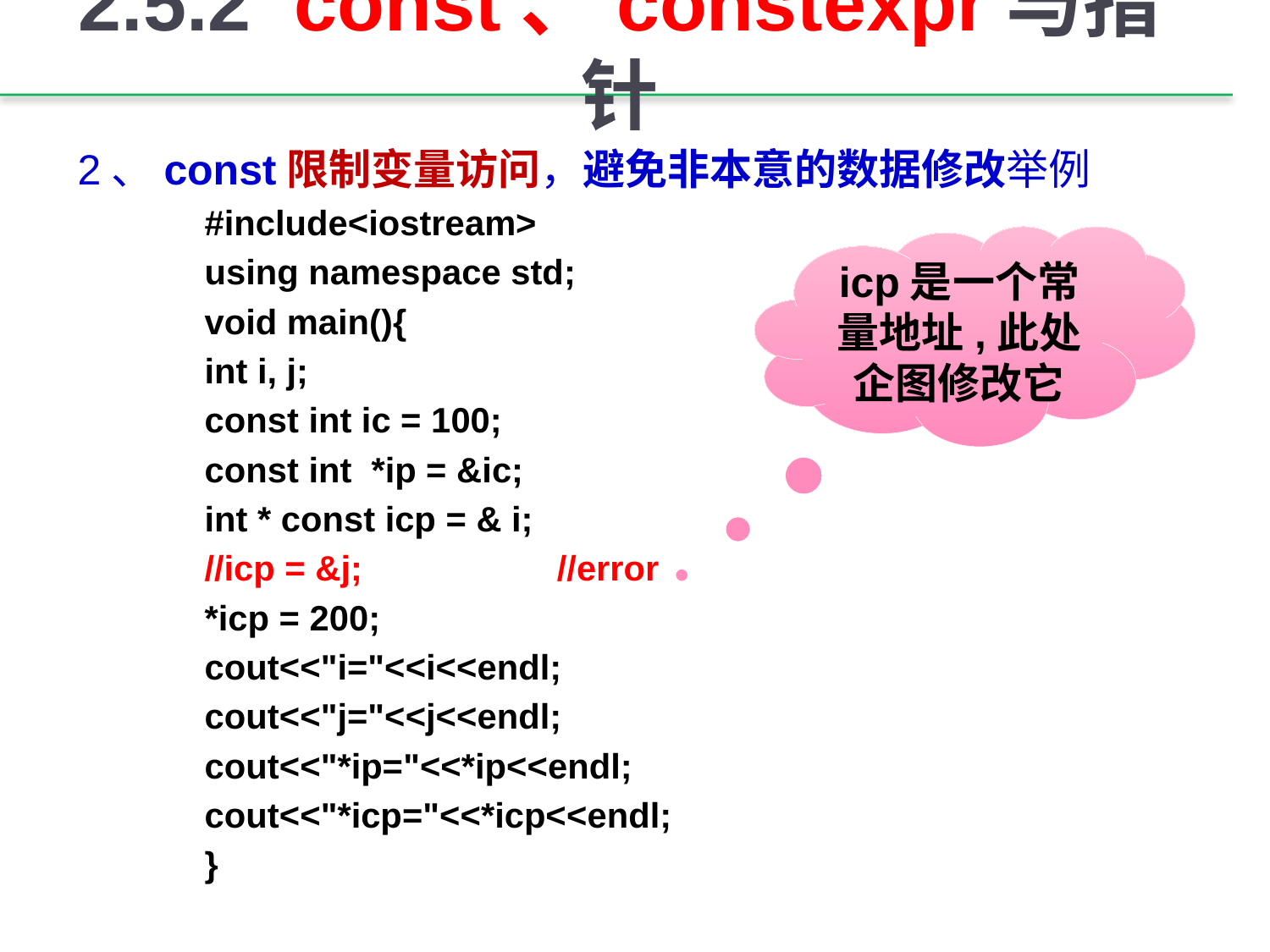

# 2.5.2  const、constexpr与指针
2、const限制变量访问，避免非本意的数据修改举例
#include<iostream>
using namespace std;
void main(){
int i, j;
const int ic = 100;
const int  *ip = &ic;
int * const icp = & i;
//icp = &j;                    //error
*icp = 200;
cout<<"i="<<i<<endl;
cout<<"j="<<j<<endl;
cout<<"*ip="<<*ip<<endl;
cout<<"*icp="<<*icp<<endl;
}
icp是一个常量地址,此处企图修改它